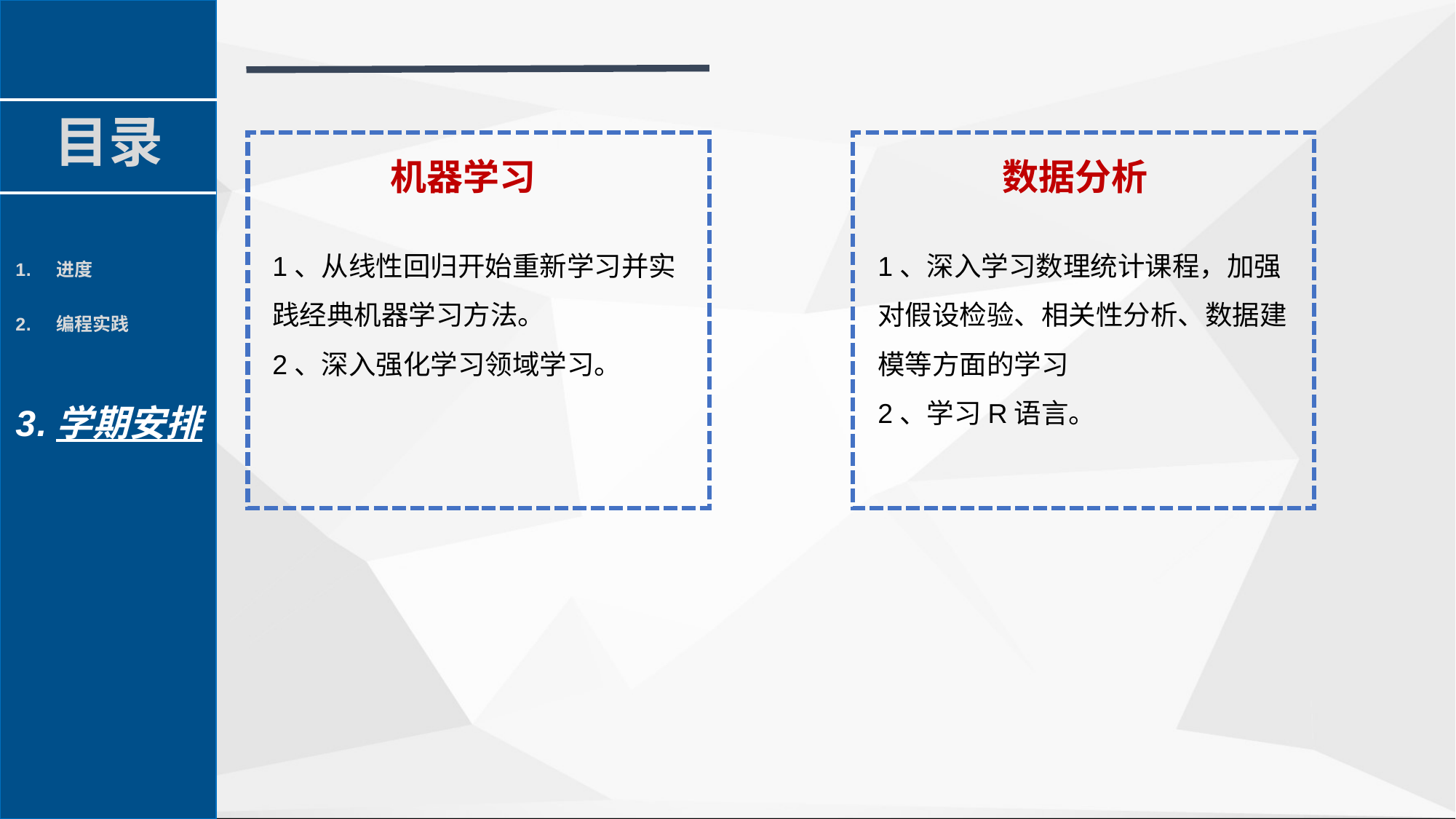

目录

机器学习
数据分析
进度
编程实践
学期安排

1、从线性回归开始重新学习并实践经典机器学习方法。
2、深入强化学习领域学习。

1、深入学习数理统计课程，加强对假设检验、相关性分析、数据建模等方面的学习
2、学习R语言。